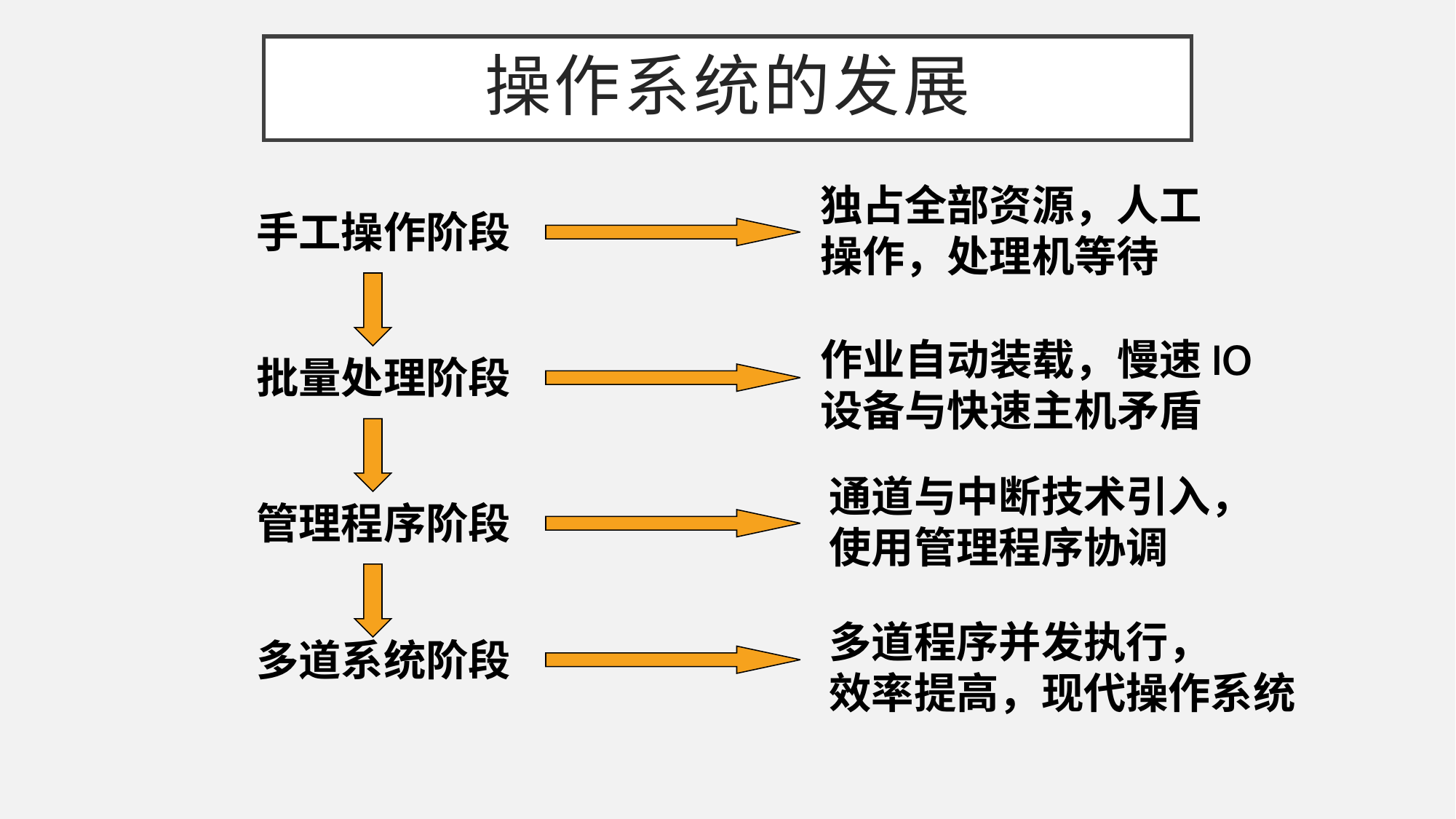

# 操作系统的发展
独占全部资源，人工操作，处理机等待
手工操作阶段

作业自动装载，慢速IO设备与快速主机矛盾
批量处理阶段

通道与中断技术引入，使用管理程序协调
管理程序阶段

多道程序并发执行，
效率提高，现代操作系统
多道系统阶段